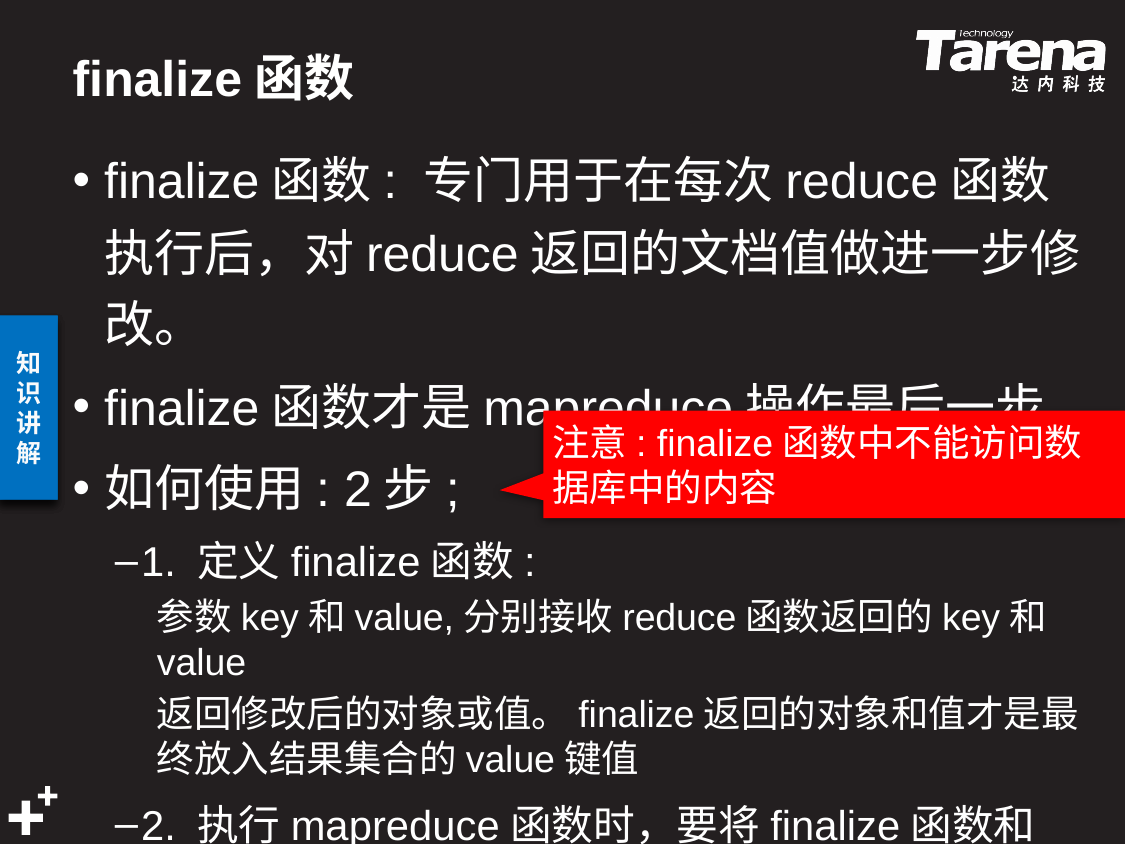

# finalize函数
finalize函数: 专门用于在每次reduce函数执行后，对reduce返回的文档值做进一步修改。
finalize函数才是mapreduce操作最后一步。
如何使用: 2步;
1. 定义finalize函数:
参数key和value,分别接收reduce函数返回的key和value
返回修改后的对象或值。finalize返回的对象和值才是最终放入结果集合的value键值
2. 执行mapreduce函数时，要将finalize函数和out键一同，加入到最后一个文档参数内

注意: finalize函数中不能访问数据库中的内容